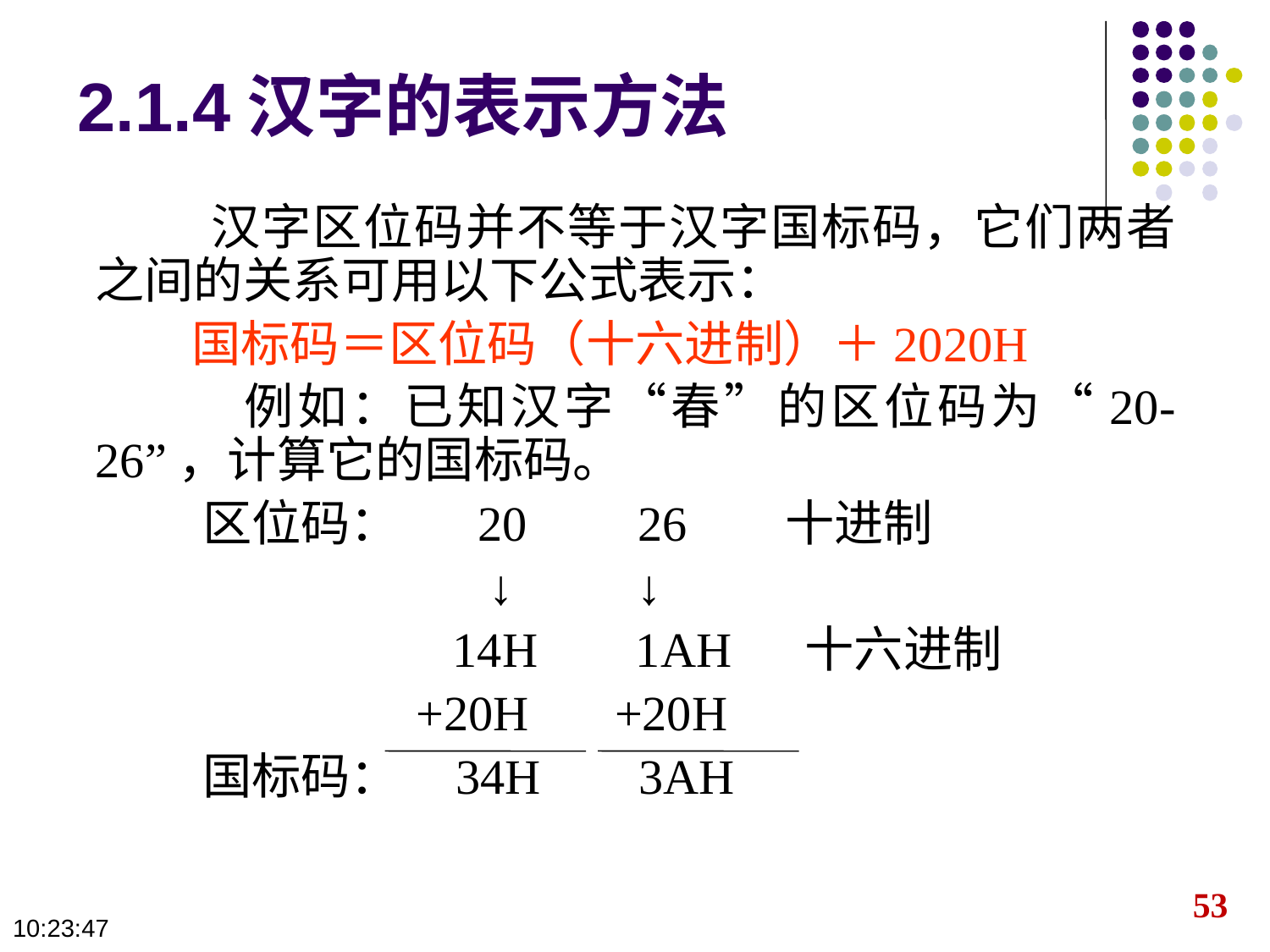

2.1.4汉字的表示方法
            汉字区位码并不等于汉字国标码，它们两者之间的关系可用以下公式表示：
            国标码＝区位码（十六进制）＋2020H
            例如：已知汉字“春”的区位码为“20-26”，计算它的国标码。
             区位码：      20         26       十进制
                                    ↓          ↓
                                 14H        1AH     十六进制
                              +20H       +20H
             国标码：    34H        3AH

53
10:23:47